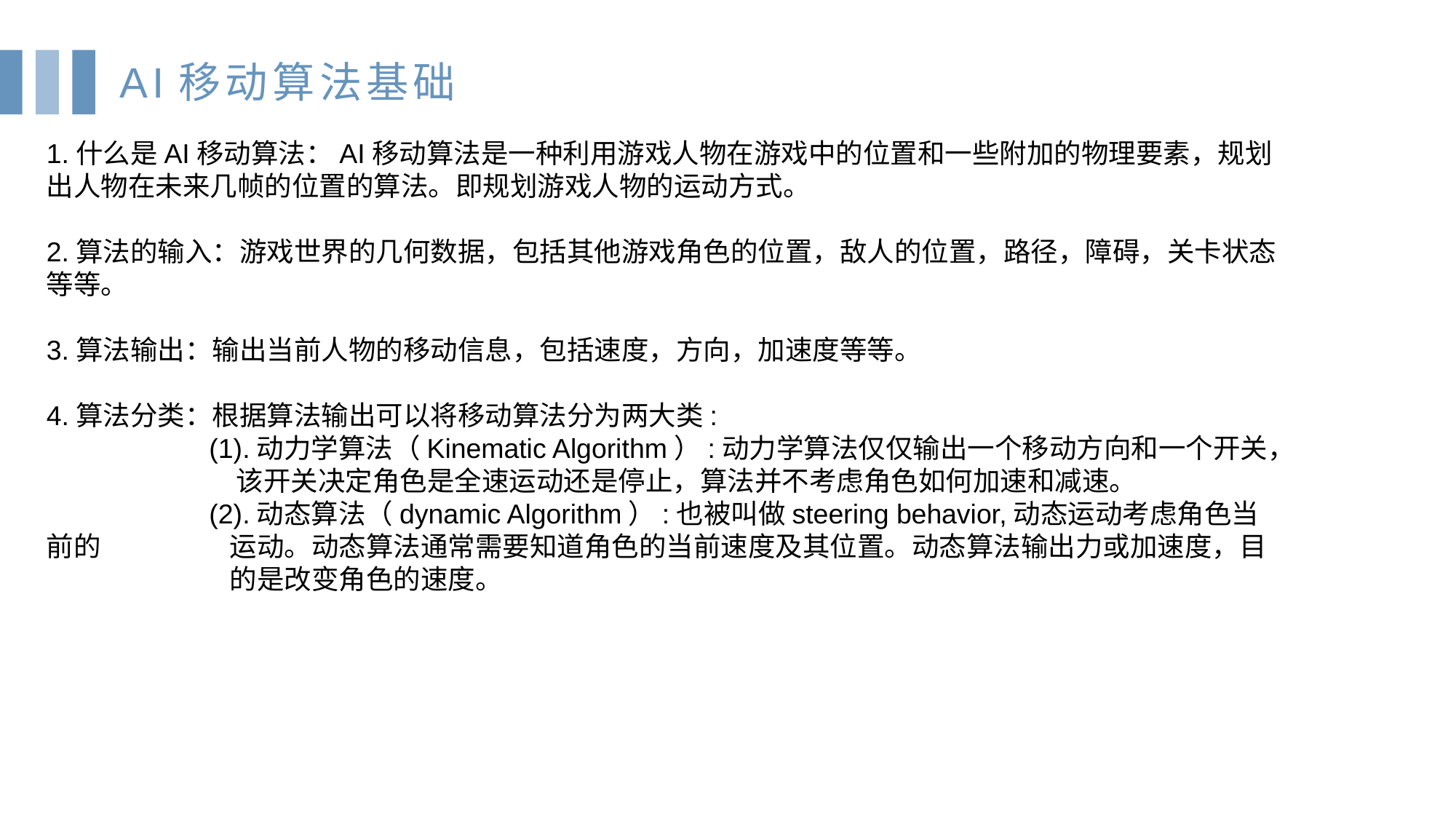

AI移动算法基础

1.什么是AI移动算法：AI移动算法是一种利用游戏人物在游戏中的位置和一些附加的物理要素，规划出人物在未来几帧的位置的算法。即规划游戏人物的运动方式。

2.算法的输入：游戏世界的几何数据，包括其他游戏角色的位置，敌人的位置，路径，障碍，关卡状态等等。

3.算法输出：输出当前人物的移动信息，包括速度，方向，加速度等等。

4.算法分类：根据算法输出可以将移动算法分为两大类:
	       (1).动力学算法（Kinematic Algorithm）:动力学算法仅仅输出一个移动方向和一个开关，
	            该开关决定角色是全速运动还是停止，算法并不考虑角色如何加速和减速。
	       (2).动态算法（dynamic Algorithm）:也被叫做steering behavior,动态运动考虑角色当前的	            运动。动态算法通常需要知道角色的当前速度及其位置。动态算法输出力或加速度，目	            的是改变角色的速度。

Add your  text here
Add your  text here
lorem ipsum dolor sit amet, please add your text here, lorem ipsum dolor sit amet, please add your text here , lorem ipsum dolor sit amet, please add your text here
lorem ipsum dolor sit amet, please add your text here, lorem ipsum dolor sit amet, please add your text here , lorem ipsum dolor sit amet, please add your text here